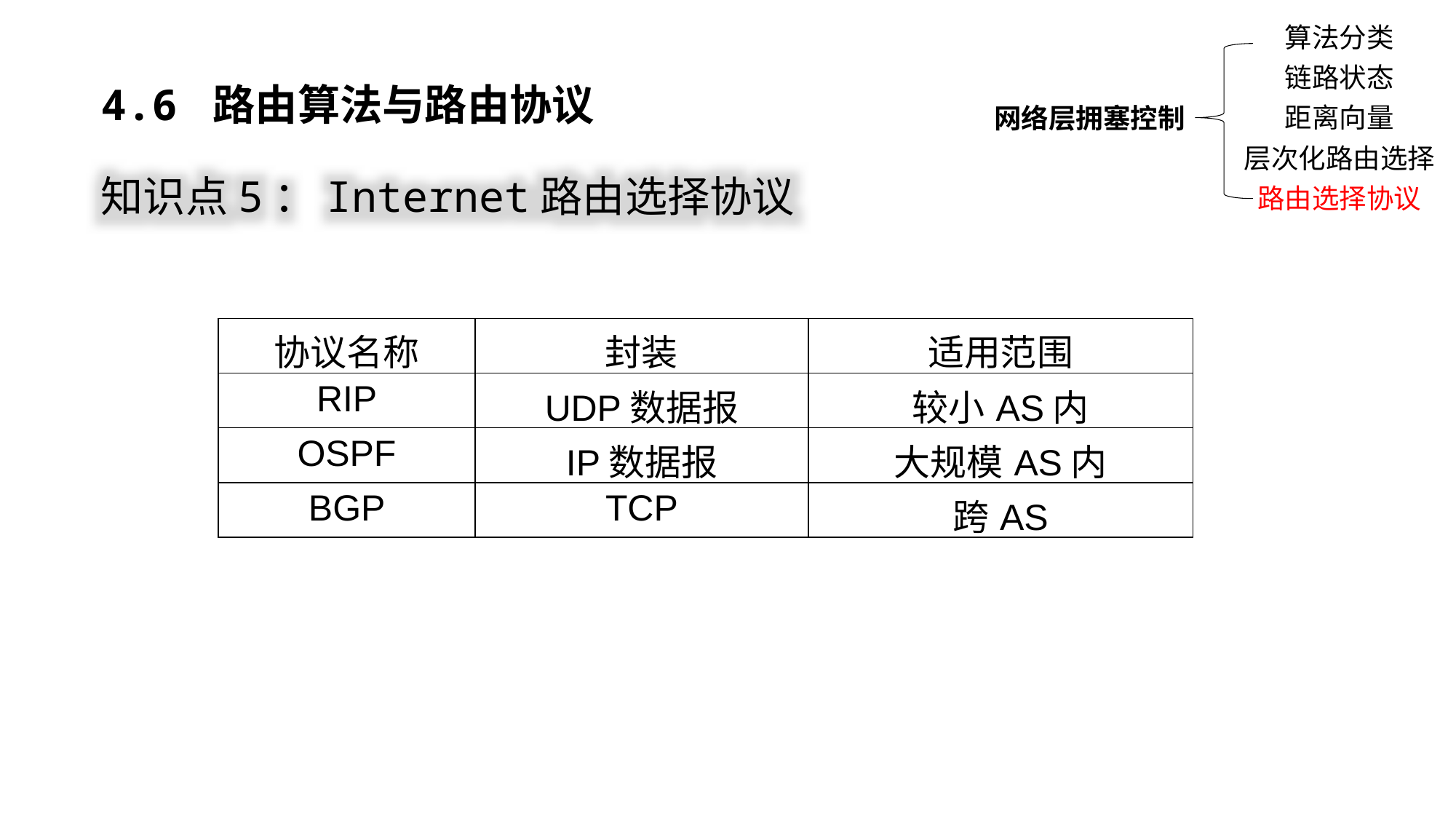

算法分类

链路状态
网络层拥塞控制
距离向量
层次化路由选择
路由选择协议
4.6 路由算法与路由协议
知识点5：Internet路由选择协议
| 协议名称 | 封装 | 适用范围 |
| --- | --- | --- |
| RIP | UDP数据报 | 较小AS内 |
| OSPF | IP数据报 | 大规模AS内 |
| BGP | TCP | 跨AS |